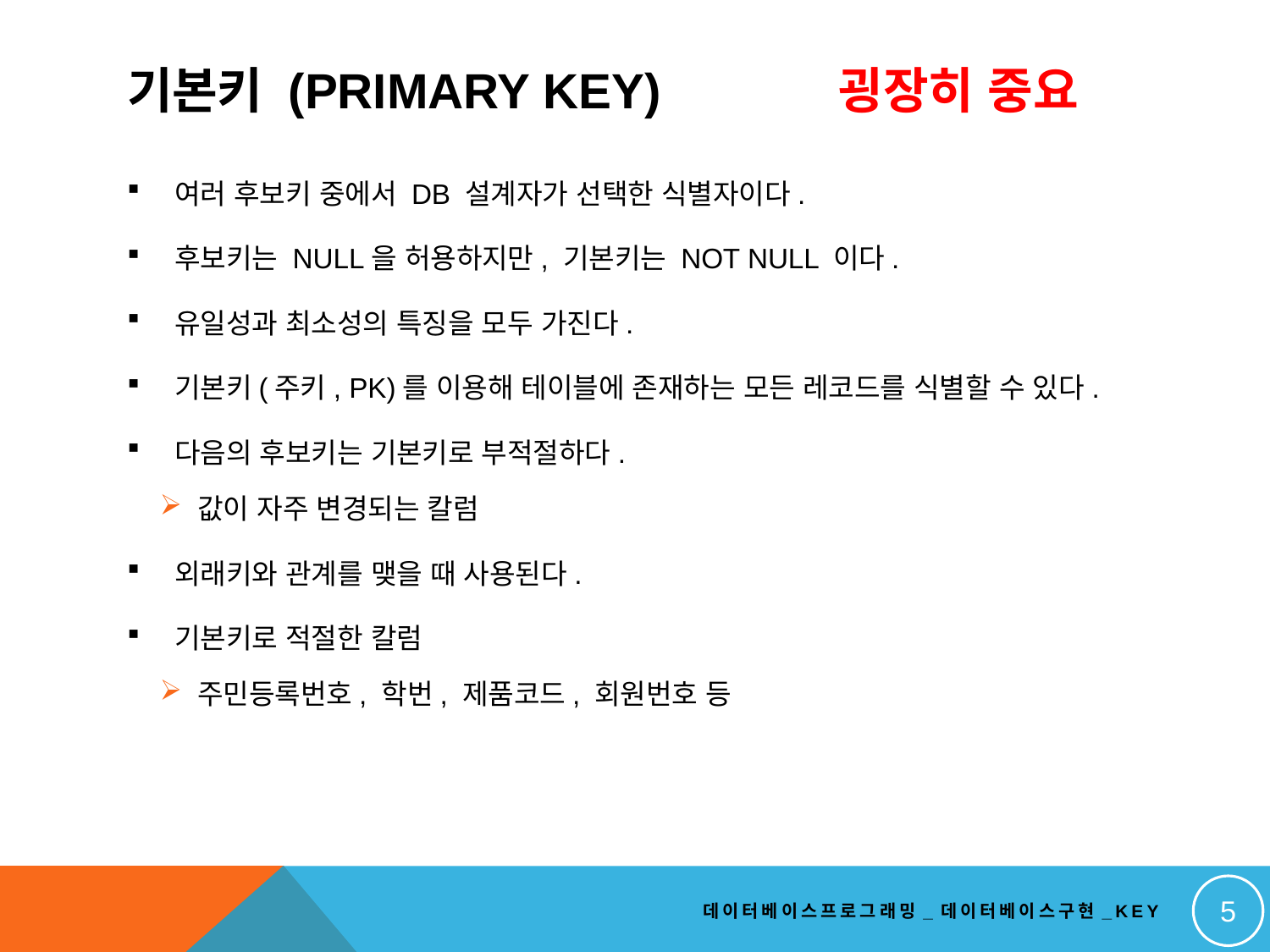

# 기본키 (primary key)            굉장히 중요
여러 후보키 중에서 DB 설계자가 선택한 식별자이다.
후보키는 NULL을 허용하지만, 기본키는 NOT NULL 이다.
유일성과 최소성의 특징을 모두 가진다.
기본키(주키, PK)를 이용해 테이블에 존재하는 모든 레코드를 식별할 수 있다.
다음의 후보키는 기본키로 부적절하다.
 값이 자주 변경되는 칼럼
외래키와 관계를 맺을 때 사용된다.
기본키로 적절한 칼럼
 주민등록번호, 학번, 제품코드, 회원번호 등
5
데이터베이스프로그래밍_데이터베이스구현_KEY